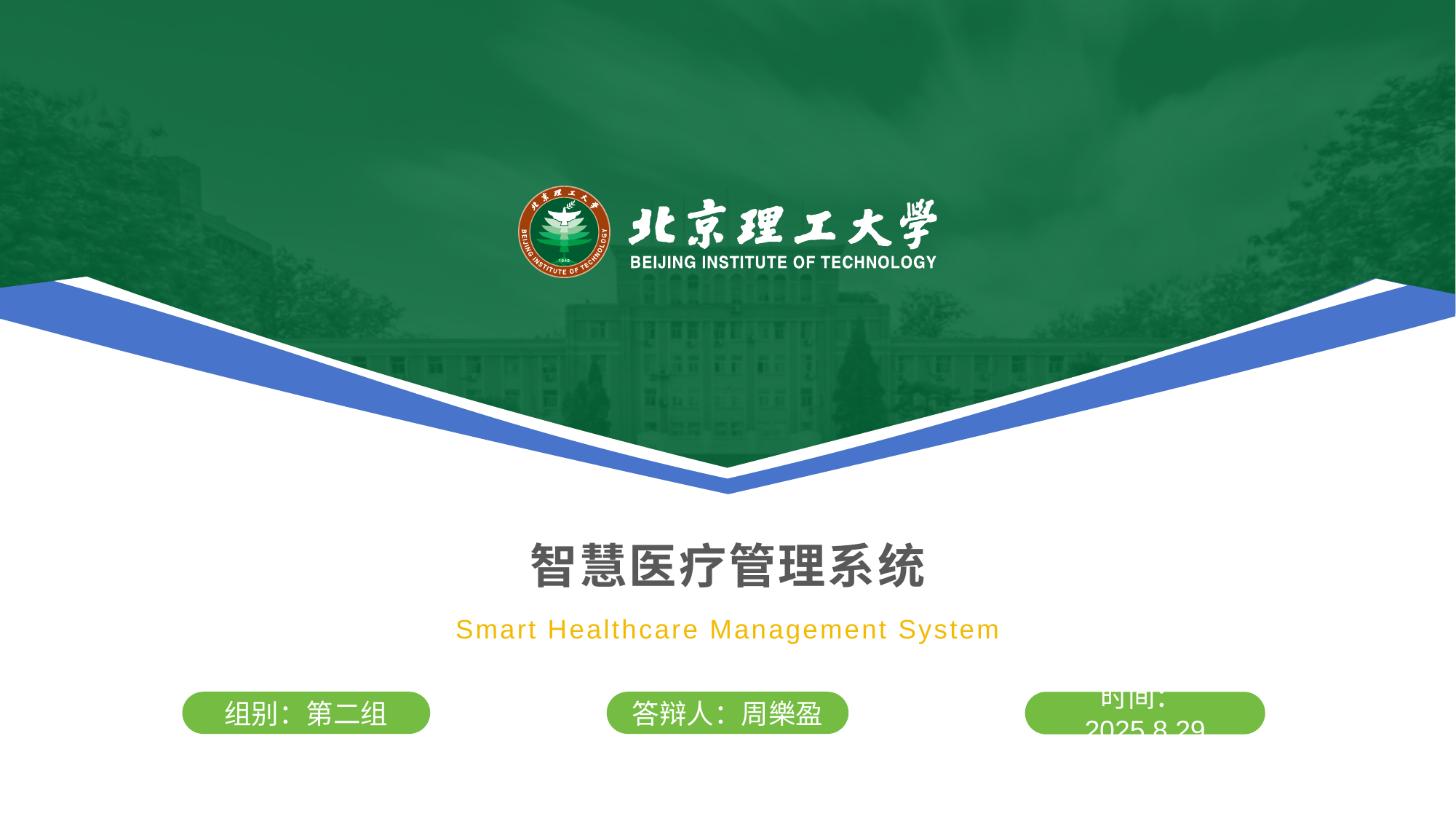

智慧医疗管理系统
Smart Healthcare Management System
答辩人：周樂盈
时间：2025.8.29
组别：第二组